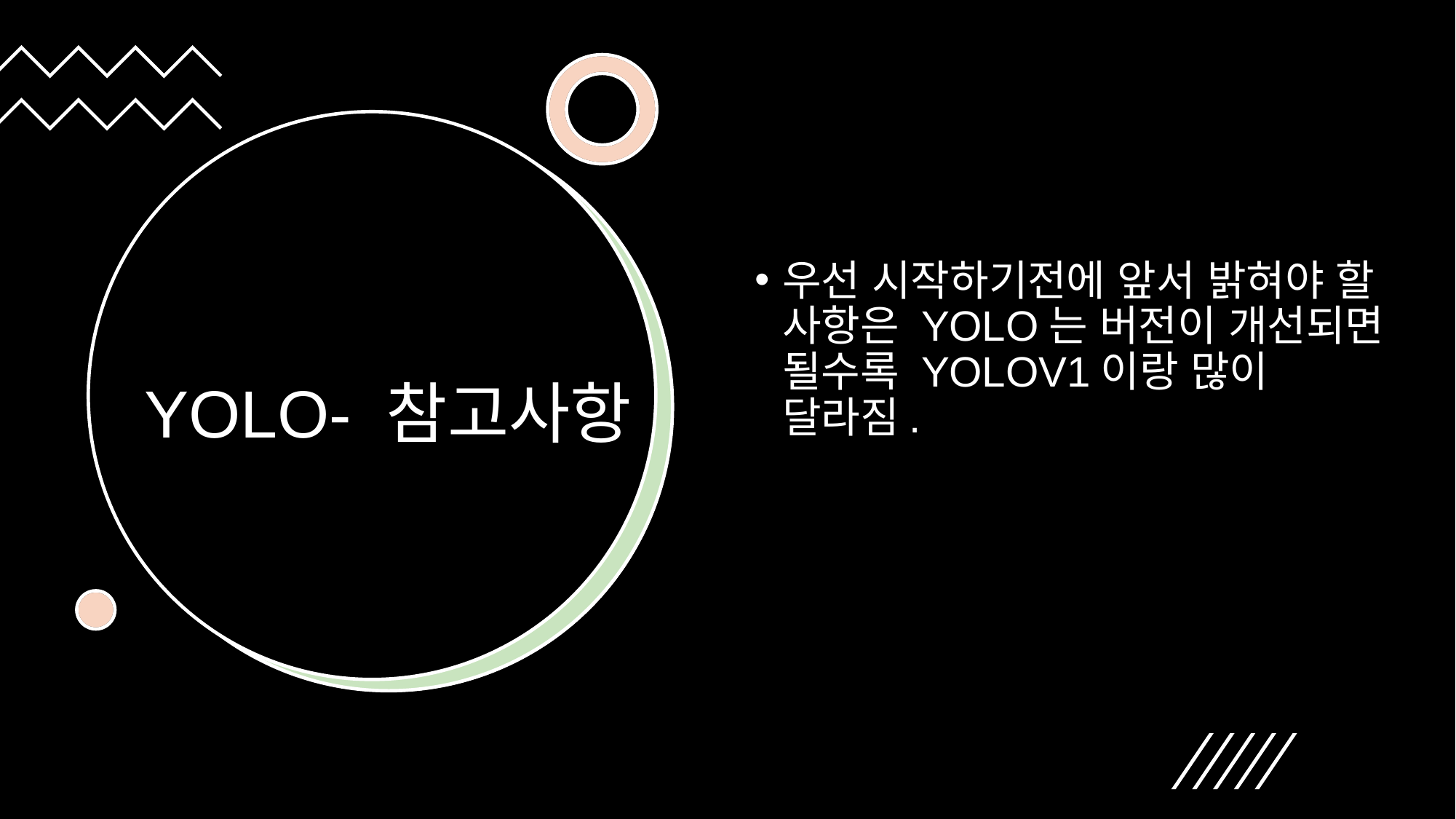

# YOLO- 참고사항
우선 시작하기전에 앞서 밝혀야 할 사항은 YOLO는 버전이 개선되면 될수록 YOLOV1이랑 많이 달라짐.